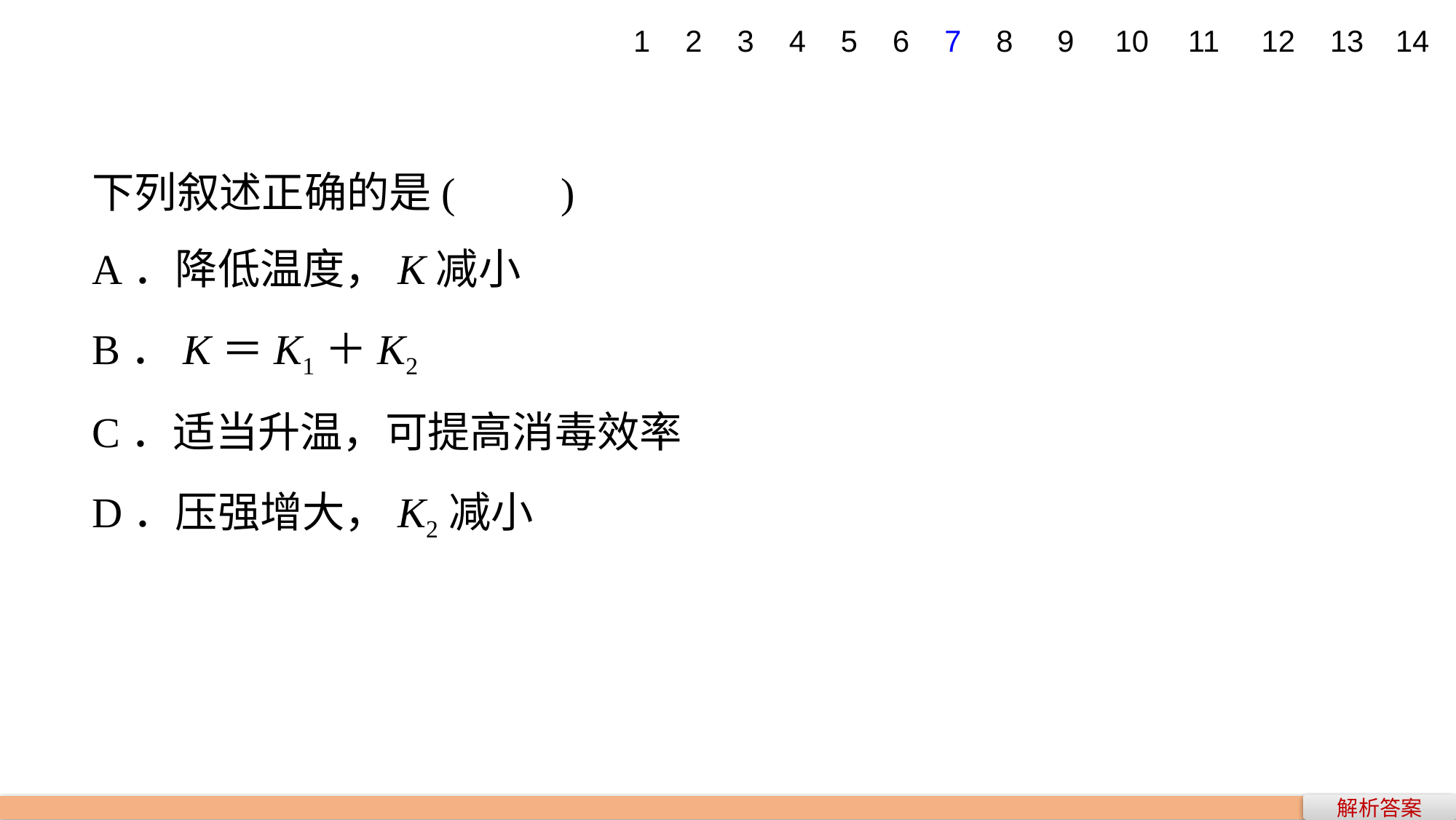

1
2
3
4
5
6
7
8
9
10
11
12
13
14
下列叙述正确的是(　　)
A．降低温度，K减小
B．K＝K1＋K2
C．适当升温，可提高消毒效率
D．压强增大，K2减小
解析答案